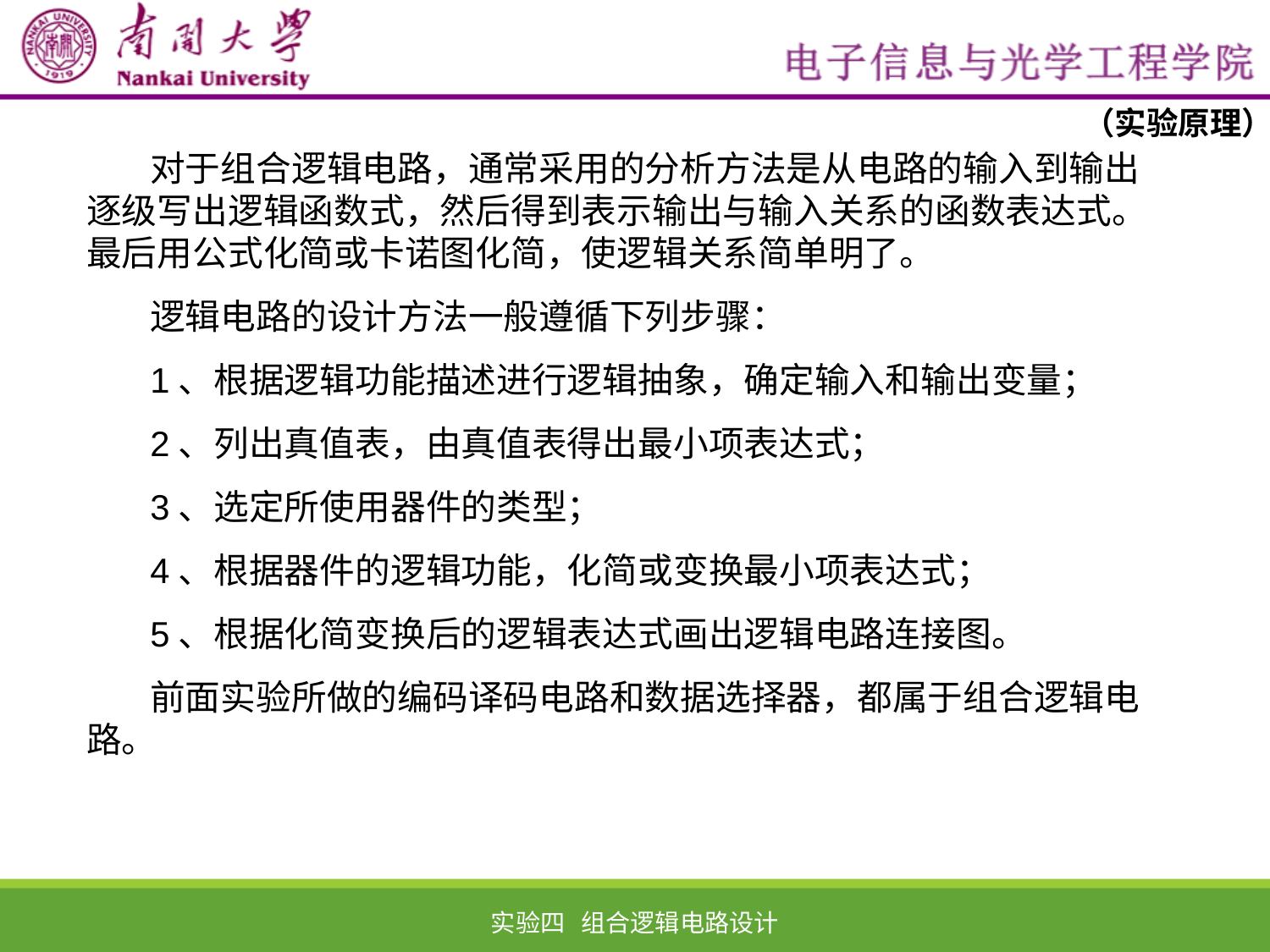

（实验原理）
对于组合逻辑电路，通常采用的分析方法是从电路的输入到输出逐级写出逻辑函数式，然后得到表示输出与输入关系的函数表达式。最后用公式化简或卡诺图化简，使逻辑关系简单明了。
逻辑电路的设计方法一般遵循下列步骤：
1、根据逻辑功能描述进行逻辑抽象，确定输入和输出变量；
2、列出真值表，由真值表得出最小项表达式；
3、选定所使用器件的类型；
4、根据器件的逻辑功能，化简或变换最小项表达式；
5、根据化简变换后的逻辑表达式画出逻辑电路连接图。
前面实验所做的编码译码电路和数据选择器，都属于组合逻辑电路。
实验四  组合逻辑电路设计
2